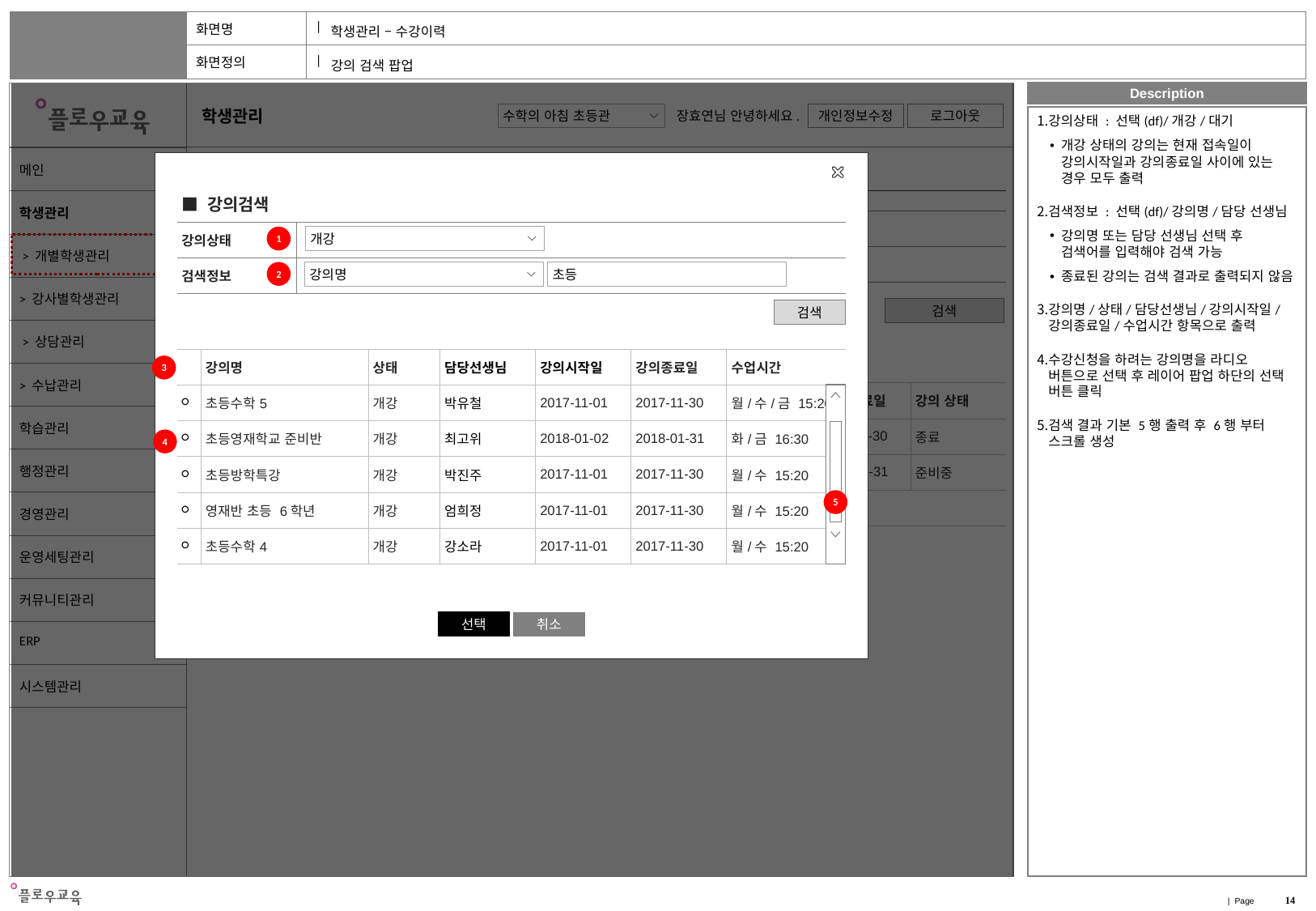

학생관리 – 수강이력
강의 검색 팝업

강의상태 : 선택(df)/개강/대기
개강 상태의 강의는 현재 접속일이 강의시작일과 강의종료일 사이에 있는 경우 모두 출력
검색정보 : 선택(df)/강의명/담당 선생님
강의명 또는 담당 선생님 선택 후 검색어를 입력해야 검색 가능
종료된 강의는 검색 결과로 출력되지 않음
강의명/상태/담당선생님/강의시작일/강의종료일/수업시간 항목으로 출력
수강신청을 하려는 강의명을 라디오 버튼으로 선택 후 레이어 팝업 하단의 선택 버튼 클릭
검색 결과 기본 5행 출력 후 6행 부터 스크롤 생성

| 학생기본정보 | 수강이력 | 출석관리 | 상담관리 | 셔틀버스 | 수강료납부 |
| --- |

| ■ 강의검색 |  |
| --- | --- |
| 강의상태 |  |
| 검색정보 |  |
| 기간선택 |  |
| --- | --- |
| 검색정보 |  |
      2017-09-07

      2017-09-07

개강

1

선택

2
강의명

초등
검색
검색
|  | 강의명 | 상태 | 담당선생님 | 강의시작일 | 강의종료일 | 수업시간 |
| --- | --- | --- | --- | --- | --- | --- |
| ○ | 초등수학5 | 개강 | 박유철 | 2017-11-01 | 2017-11-30 | 월/수/금 15:20 |
| ○ | 초등영재학교 준비반 | 개강 | 최고위 | 2018-01-02 | 2018-01-31 | 화/금 16:30 |
| ○ | 초등방학특강 | 개강 | 박진주 | 2017-11-01 | 2017-11-30 | 월/수 15:20 |
| ○ | 영재반 초등 6학년 | 개강 | 엄희정 | 2017-11-01 | 2017-11-30 | 월/수 15:20 |
| ○ | 초등수학4 | 개강 | 강소라 | 2017-11-01 | 2017-11-30 | 월/수 15:20 |
3
| 관명 | 강의명 | 담당 선생님 | 강의 시작일 | 강의 종료일 | 강의 상태 |
| --- | --- | --- | --- | --- | --- |
| 수학의 아침 초등관 | 초등수학5 | 박유철 | 2017-11-01 | 2017-11-30 | 종료 |
| 사이언스카이 초등융합영재센터 | 영재학교 준비반 | 최고위 | 2018-01-02 | 2018-01-31 | 준비중 |
|  |  |  |  |  |  |

4
5
등록
>
<
<<
>>
1
선택
취소
14